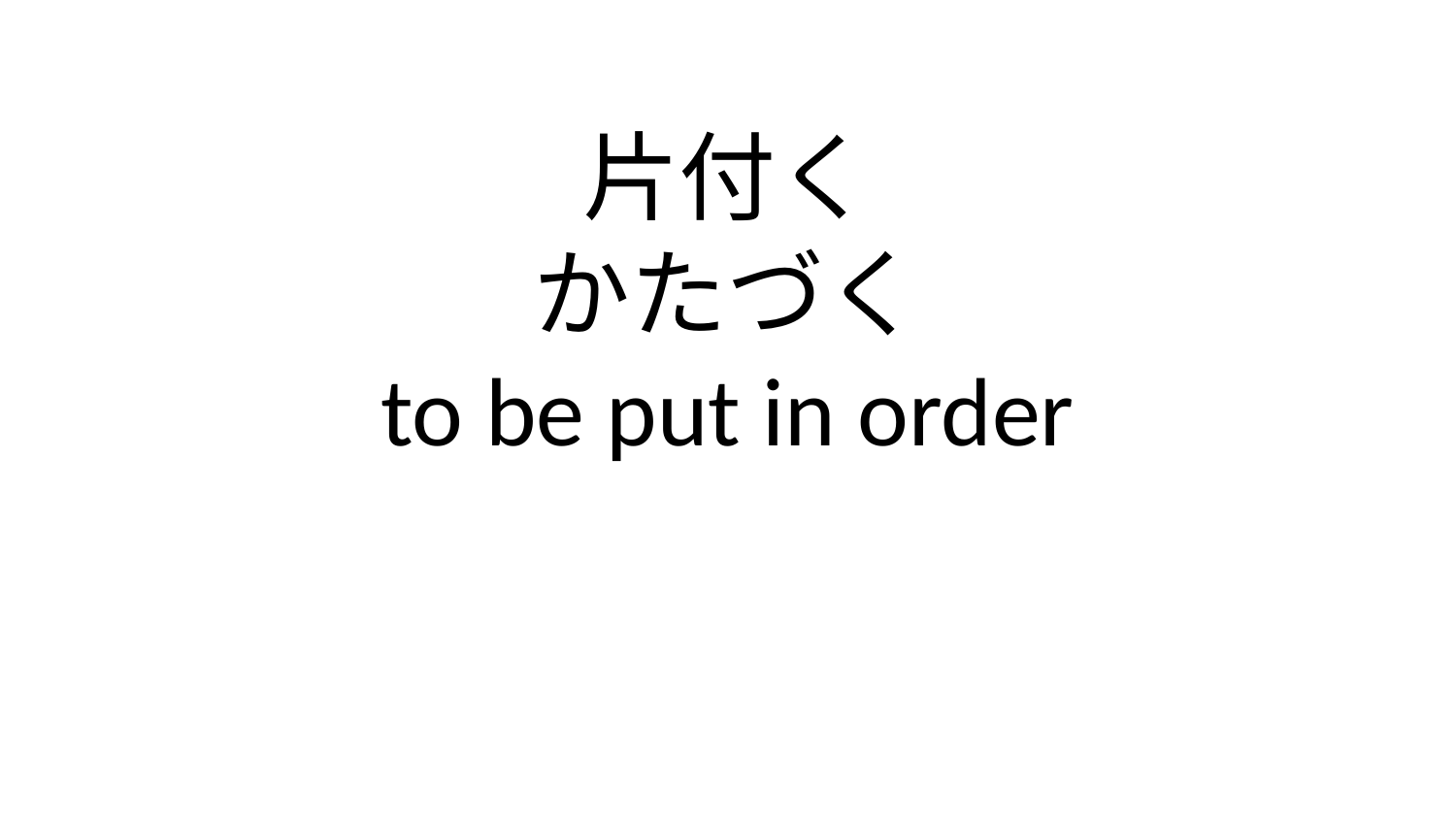

片付く
かたづく
to be put in order